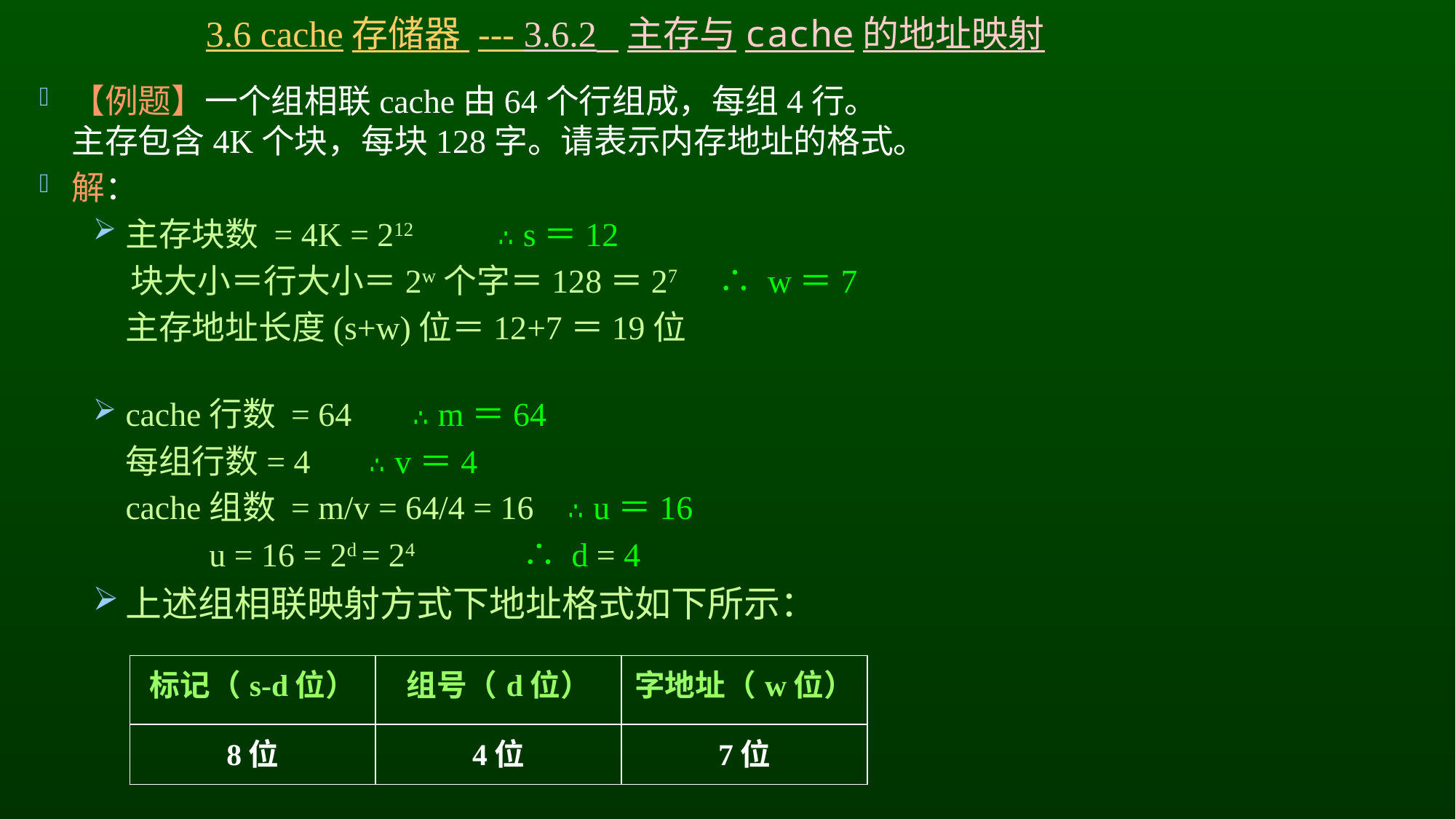

# 3.6 cache存储器 --- 3.6.2 主存与cache的地址映射
【例题】一个组相联cache由64个行组成，每组4行。主存包含4K个块，每块128字。请表示内存地址的格式。
解：
主存块数 = 4K = 212 	         ∴ s＝12
    块大小＝行大小＝2w个字＝128＝27　∴ w＝7
	主存地址长度(s+w)位＝12+7＝19位
cache行数 = 64	 ∴ m＝64
	每组行数= 4	   ∴ v＝4
	cache组数 = m/v = 64/4 = 16    ∴ u＝16
	          u = 16 = 2d = 24　　　∴ d = 4
上述组相联映射方式下地址格式如下所示：
| 标记（s-d位） | 组号（d位） | 字地址（w位） |
| --- | --- | --- |
| 8位 | 4位 | 7位 |